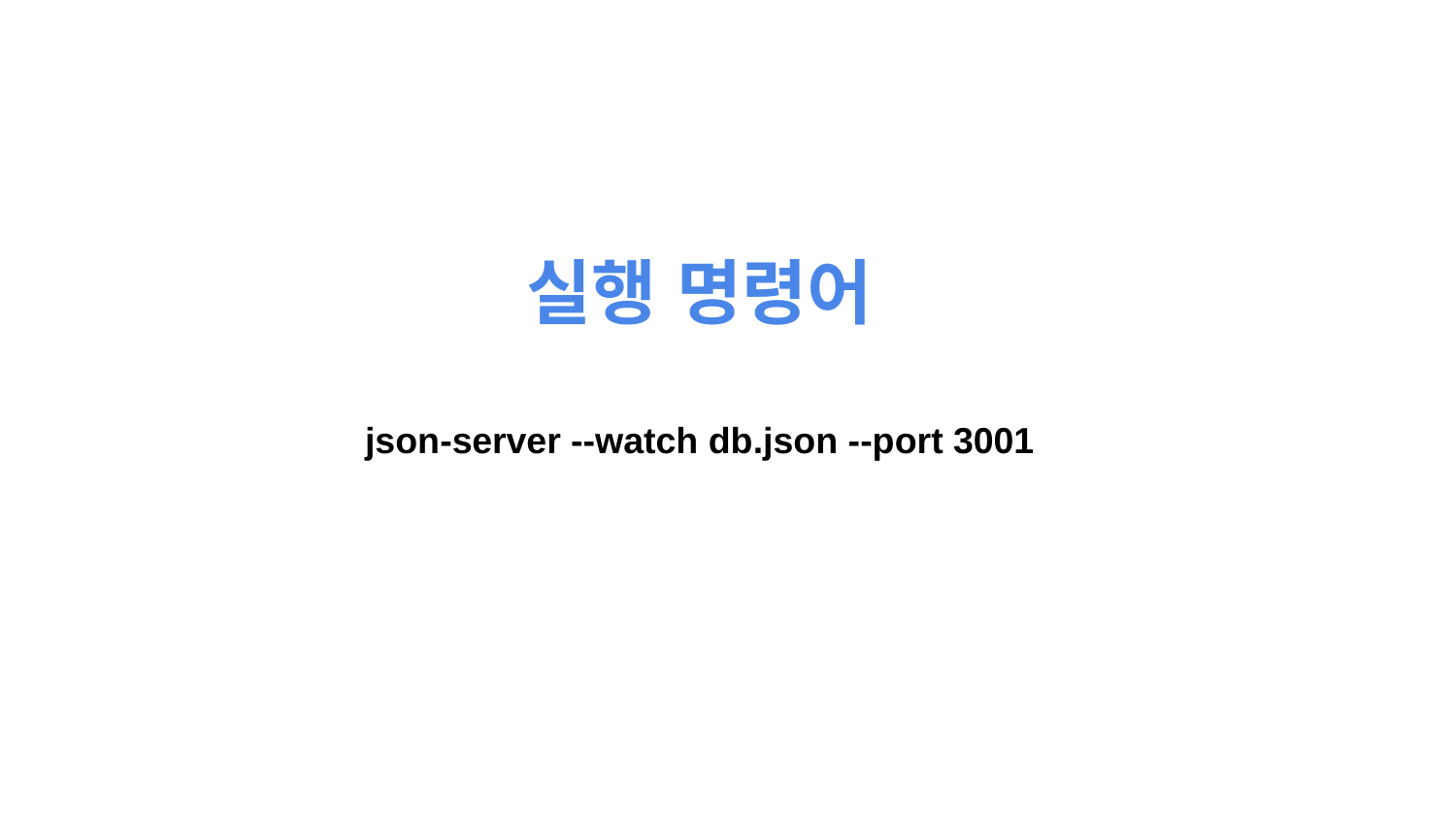

실행 명령어

json-server --watch db.json --port 3001